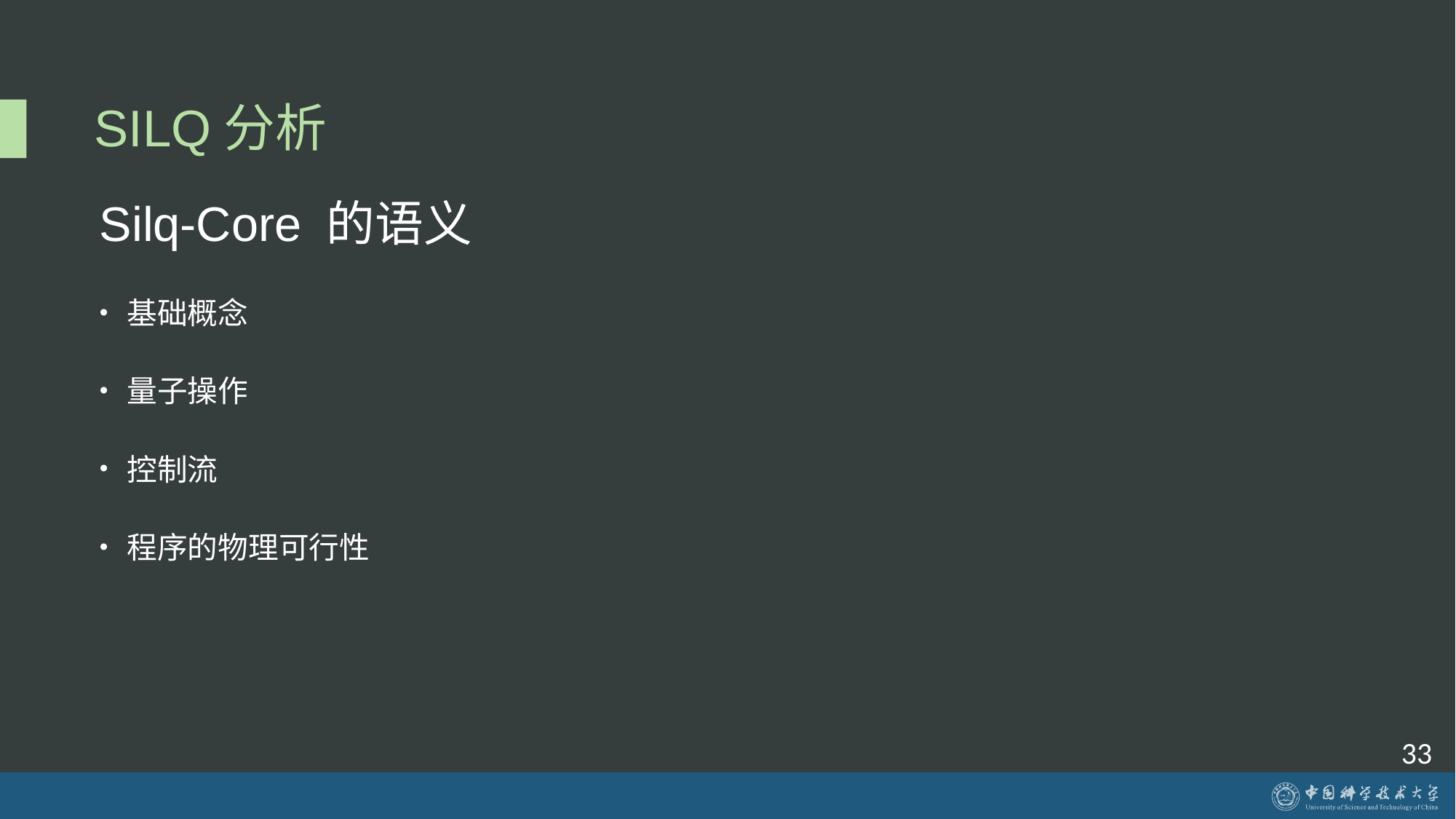

# SILQ分析
Silq-Core 的语义
基础概念
量子操作
控制流
程序的物理可行性
33